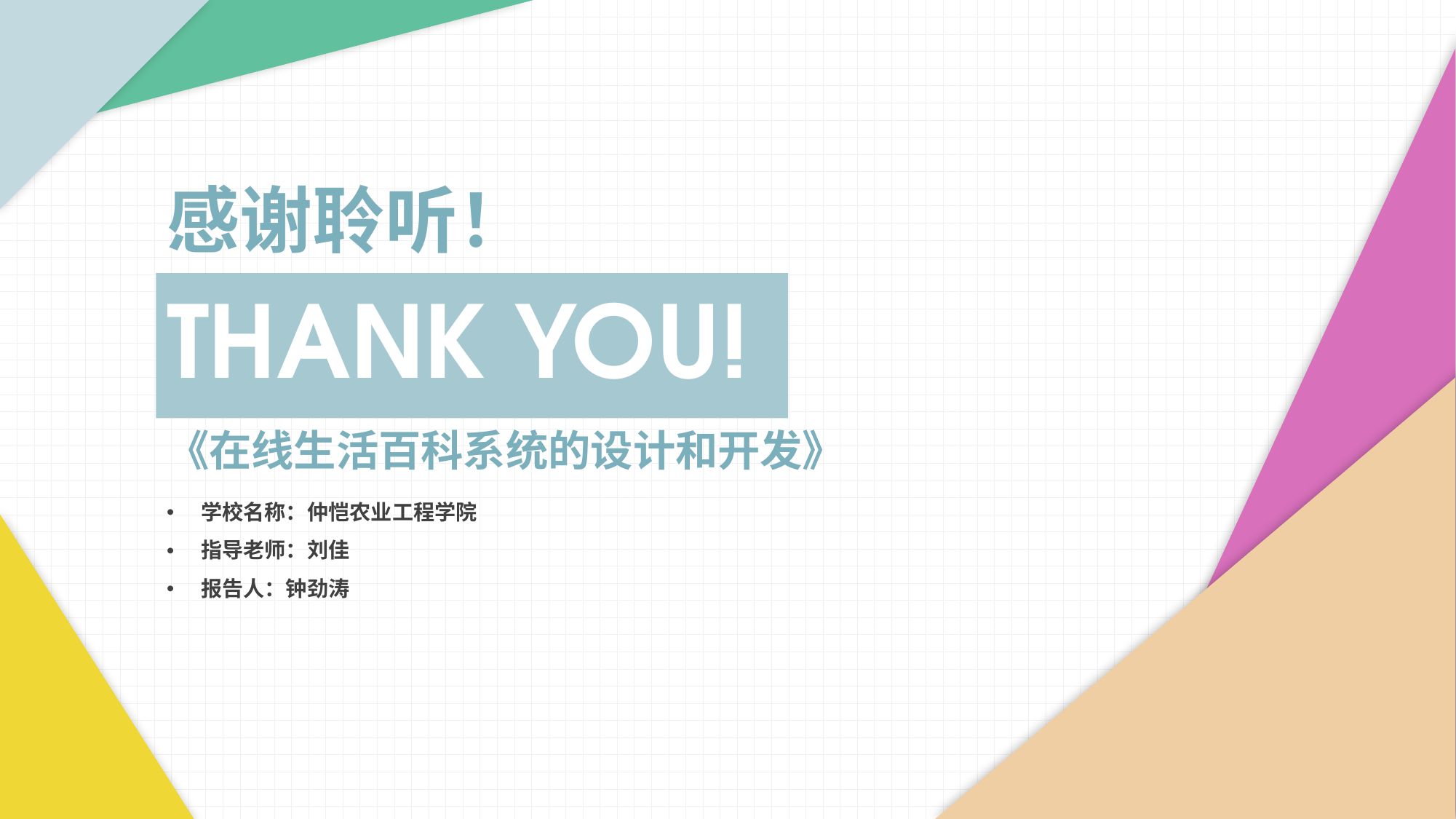

感谢聆听！
THANK YOU!
《在线生活百科系统的设计和开发》
学校名称：仲恺农业工程学院
指导老师：刘佳
报告人：钟劲涛